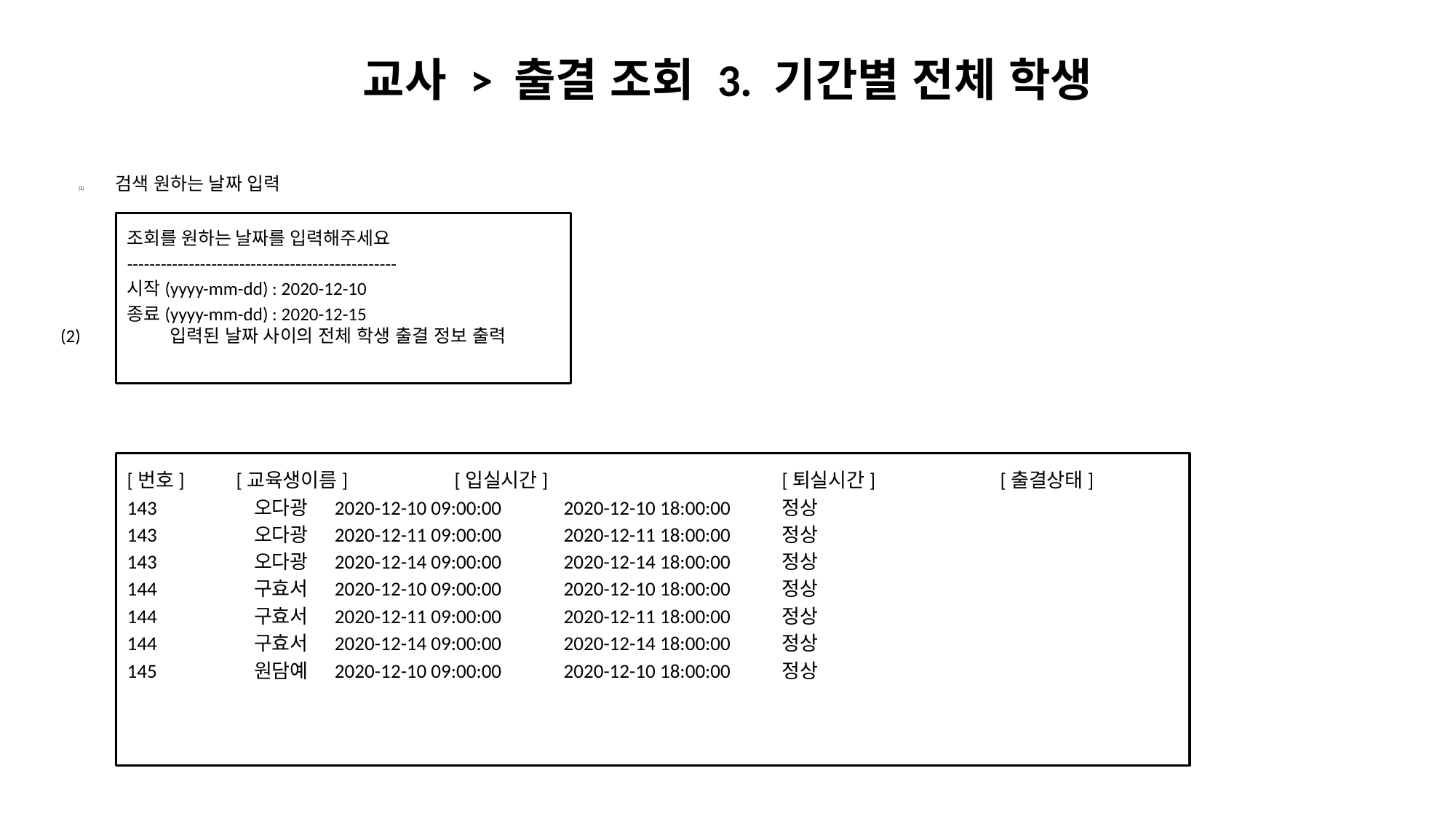

# 교사 > 출결 조회 3. 기간별 전체 학생

검색 원하는 날짜 입력

(2)	입력된 날짜 사이의 전체 학생 출결 정보 출력

조회를 원하는 날짜를 입력해주세요
------------------------------------------------
시작(yyyy-mm-dd) : 2020-12-10
종료(yyyy-mm-dd) : 2020-12-15
[번호]	[교육생이름]	[입실시간]		  	[퇴실시간]	  	[출결상태]
143	   오다광     2020-12-10 09:00:00 	2020-12-10 18:00:00	정상
143	   오다광     2020-12-11 09:00:00 	2020-12-11 18:00:00	정상
143	   오다광     2020-12-14 09:00:00 	2020-12-14 18:00:00	정상
144	   구효서     2020-12-10 09:00:00 	2020-12-10 18:00:00	정상
144	   구효서     2020-12-11 09:00:00 	2020-12-11 18:00:00	정상
144	   구효서     2020-12-14 09:00:00 	2020-12-14 18:00:00	정상
145	   원담예     2020-12-10 09:00:00 	2020-12-10 18:00:00	정상